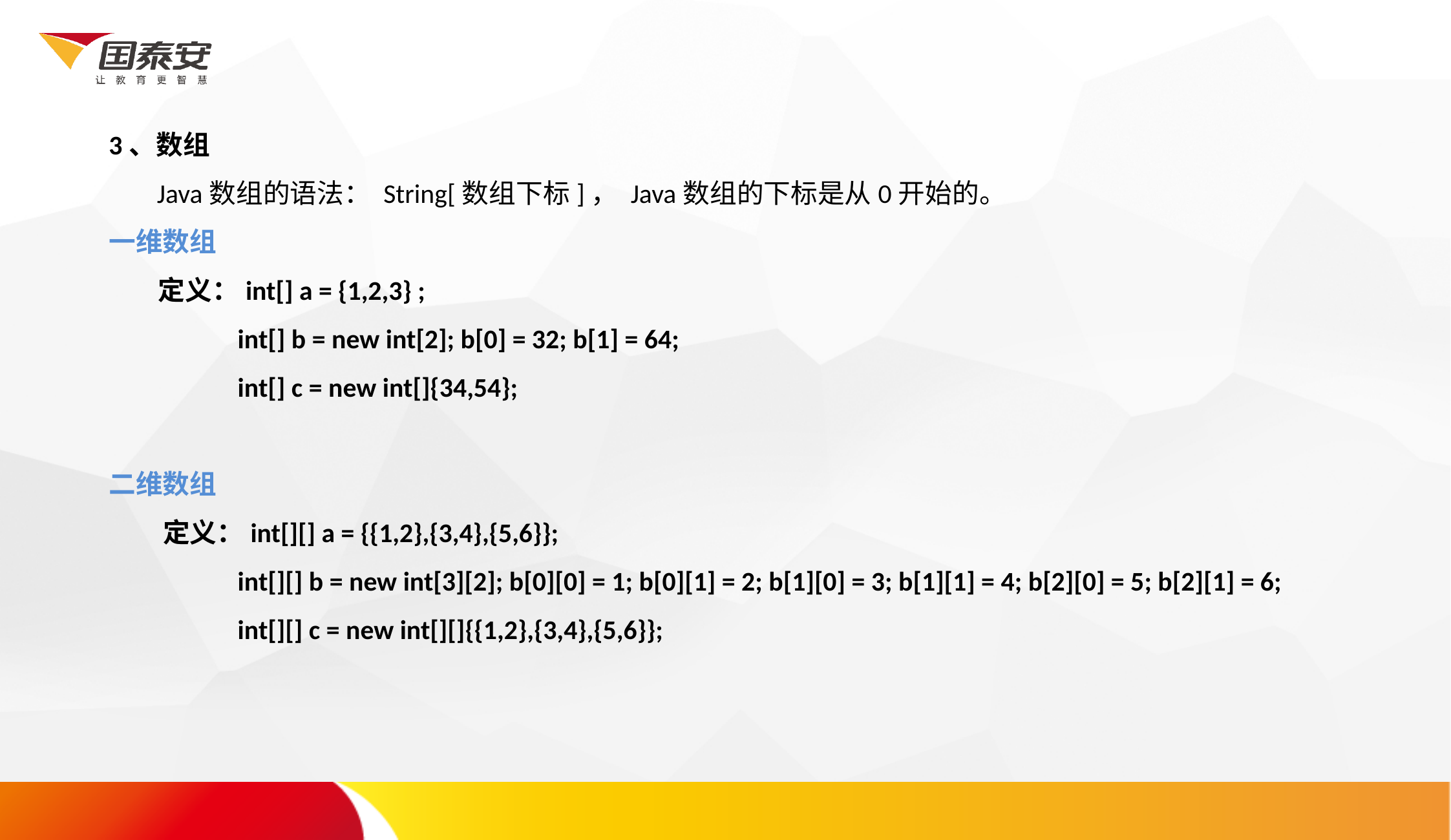

3、数组
       Java数组的语法： String[数组下标]， Java数组的下标是从0开始的。
一维数组
       定义：int[] a = {1,2,3} ;
                     int[] b = new int[2]; b[0] = 32; b[1] = 64;
                     int[] c = new int[]{34,54};

二维数组
        定义：int[][] a = {{1,2},{3,4},{5,6}};
                     int[][] b = new int[3][2]; b[0][0] = 1; b[0][1] = 2; b[1][0] = 3; b[1][1] = 4; b[2][0] = 5; b[2][1] = 6;
                     int[][] c = new int[][]{{1,2},{3,4},{5,6}};